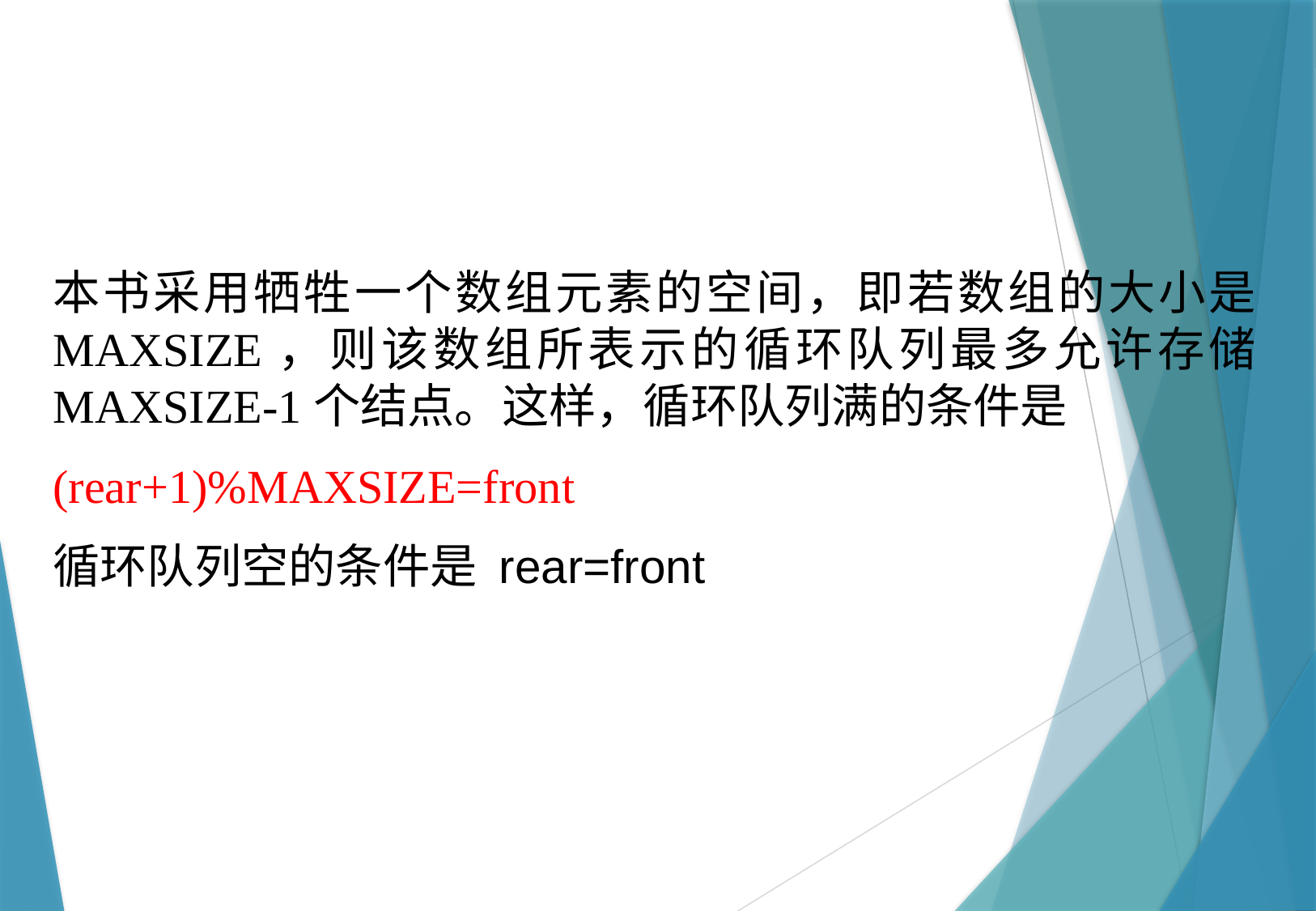

本书采用牺牲一个数组元素的空间，即若数组的大小是MAXSIZE，则该数组所表示的循环队列最多允许存储MAXSIZE-1个结点。这样，循环队列满的条件是
(rear+1)%MAXSIZE=front
循环队列空的条件是 rear=front